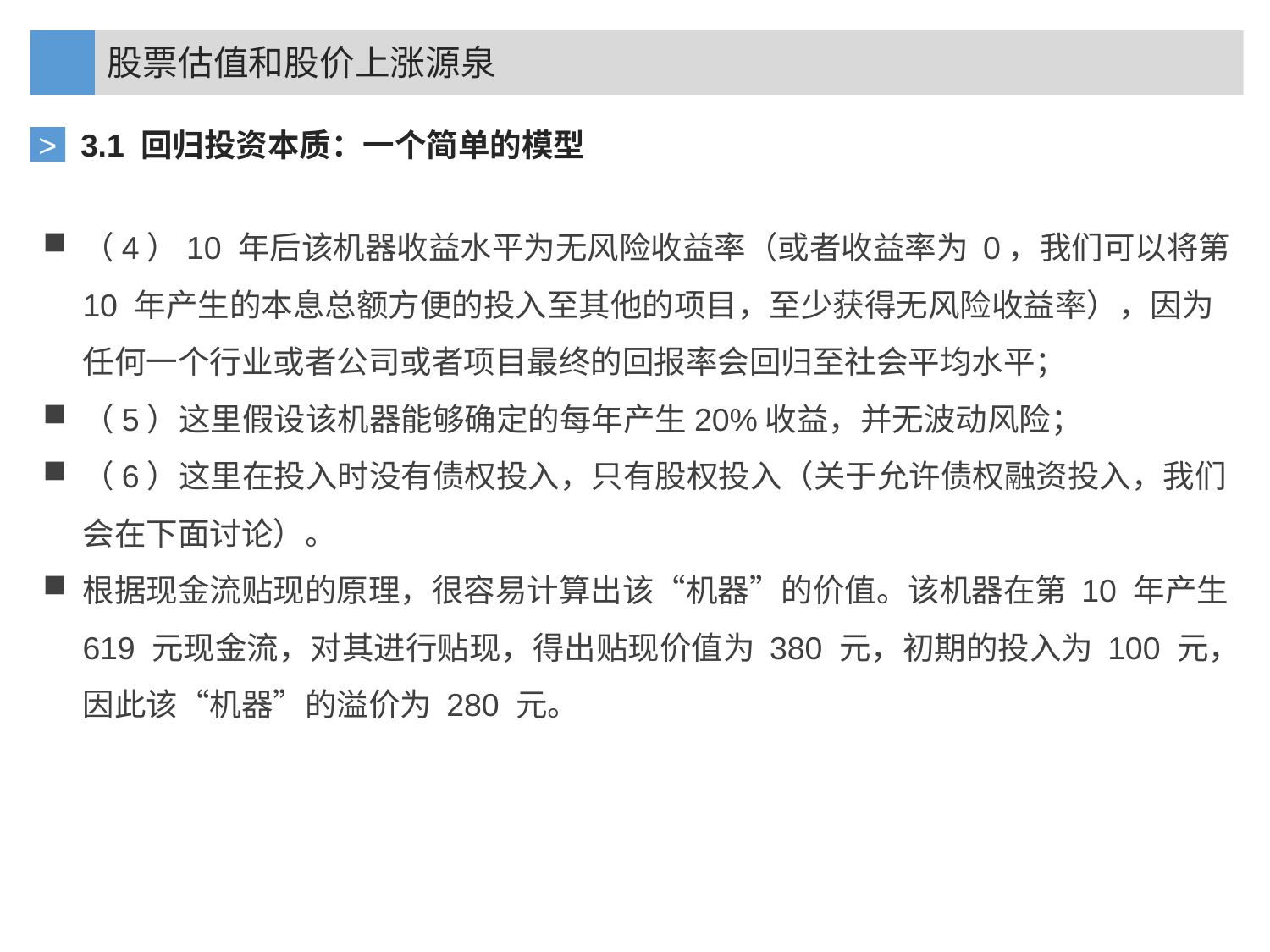

股票估值和股价上涨源泉
3.1 回归投资本质：一个简单的模型
>
（4）10 年后该机器收益水平为无风险收益率（或者收益率为 0，我们可以将第 10 年产生的本息总额方便的投入至其他的项目，至少获得无风险收益率），因为任何一个行业或者公司或者项目最终的回报率会回归至社会平均水平；
（5）这里假设该机器能够确定的每年产生20%收益，并无波动风险；
（6）这里在投入时没有债权投入，只有股权投入（关于允许债权融资投入，我们会在下面讨论）。
根据现金流贴现的原理，很容易计算出该“机器”的价值。该机器在第 10 年产生619 元现金流，对其进行贴现，得出贴现价值为 380 元，初期的投入为 100 元，因此该“机器”的溢价为 280 元。